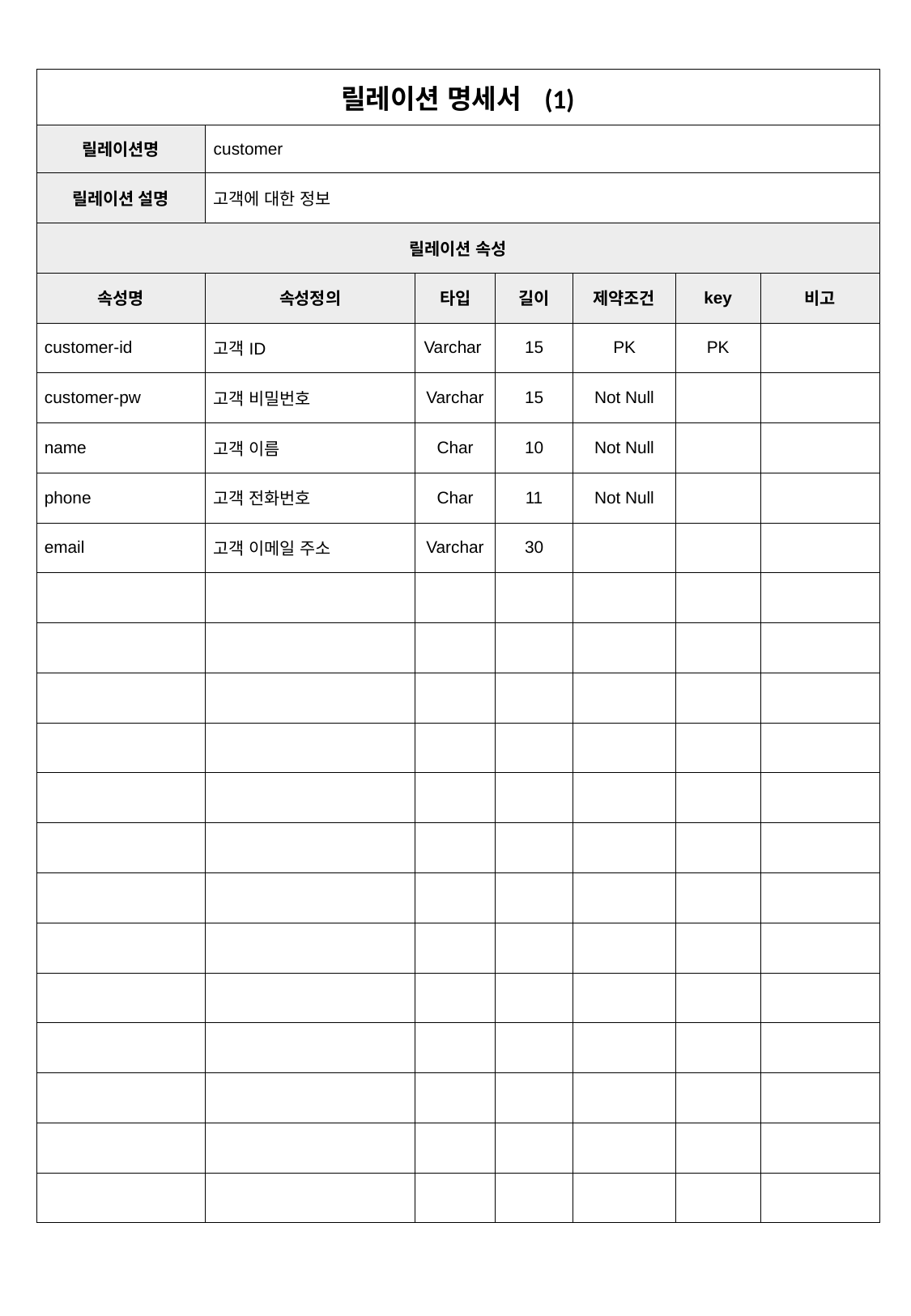

| 릴레이션 명세서 (1) |  |  |  |  |  |  |
| --- | --- | --- | --- | --- | --- | --- |
| 릴레이션명 | customer |  |  |  |  |  |
| 릴레이션 설명 | 고객에 대한 정보 |  |  |  |  |  |
| 릴레이션 속성 |  |  |  |  |  |  |
| 속성명 | 속성정의 | 타입 | 길이 | 제약조건 | key | 비고 |
| customer-id | 고객ID | Varchar | 15 | PK | PK |  |
| customer-pw | 고객 비밀번호 | Varchar | 15 | Not Null |  |  |
| name | 고객 이름 | Char | 10 | Not Null |  |  |
| phone | 고객 전화번호 | Char | 11 | Not Null |  |  |
| email | 고객 이메일 주소 | Varchar | 30 |  |  |  |
|  |  |  |  |  |  |  |
|  |  |  |  |  |  |  |
|  |  |  |  |  |  |  |
|  |  |  |  |  |  |  |
|  |  |  |  |  |  |  |
|  |  |  |  |  |  |  |
|  |  |  |  |  |  |  |
|  |  |  |  |  |  |  |
|  |  |  |  |  |  |  |
|  |  |  |  |  |  |  |
|  |  |  |  |  |  |  |
|  |  |  |  |  |  |  |
|  |  |  |  |  |  |  |